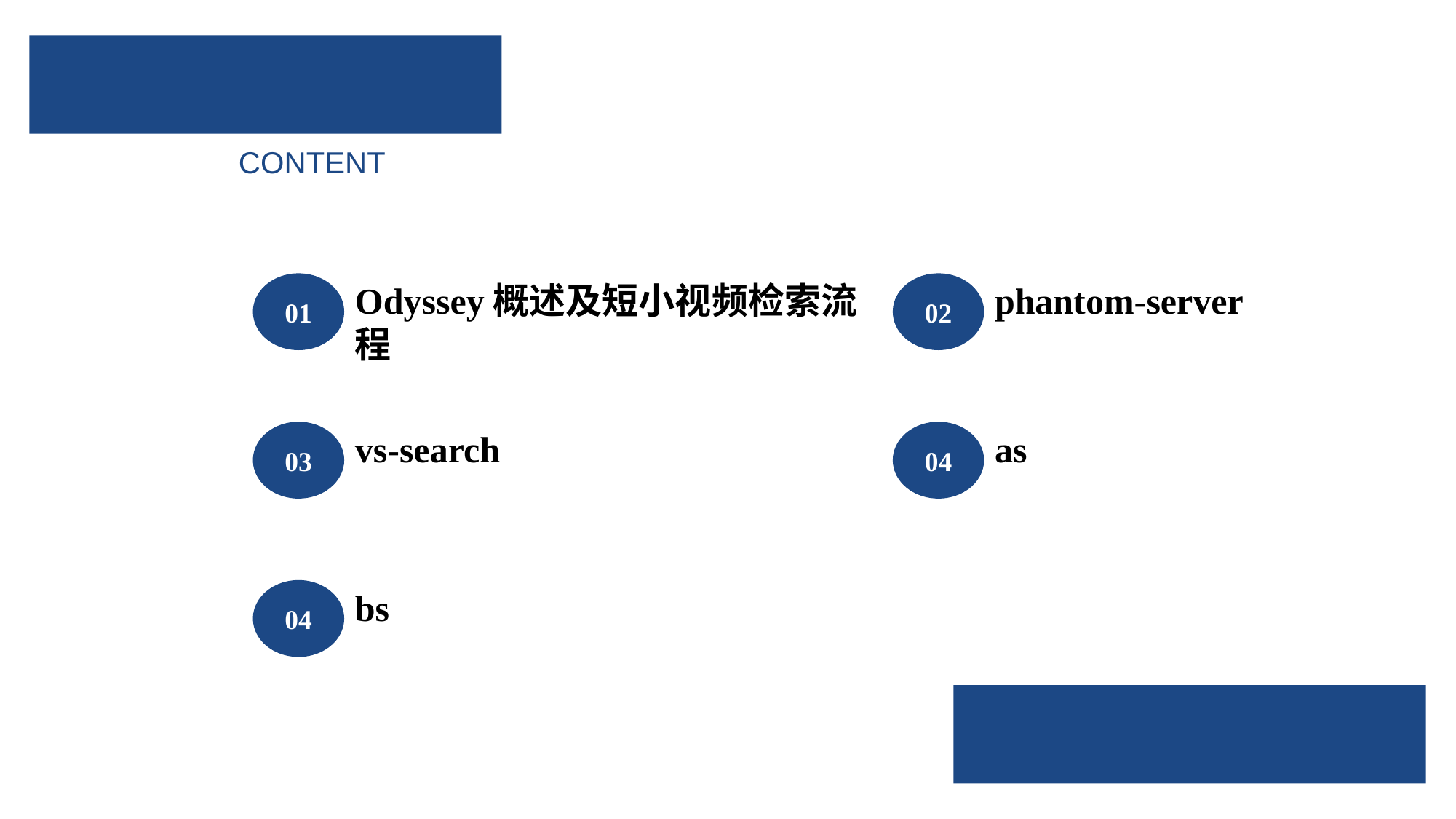

CONTENT
Odyssey概述及短小视频检索流程

phantom-server

01
02
vs-search
as
03
04
bs
04